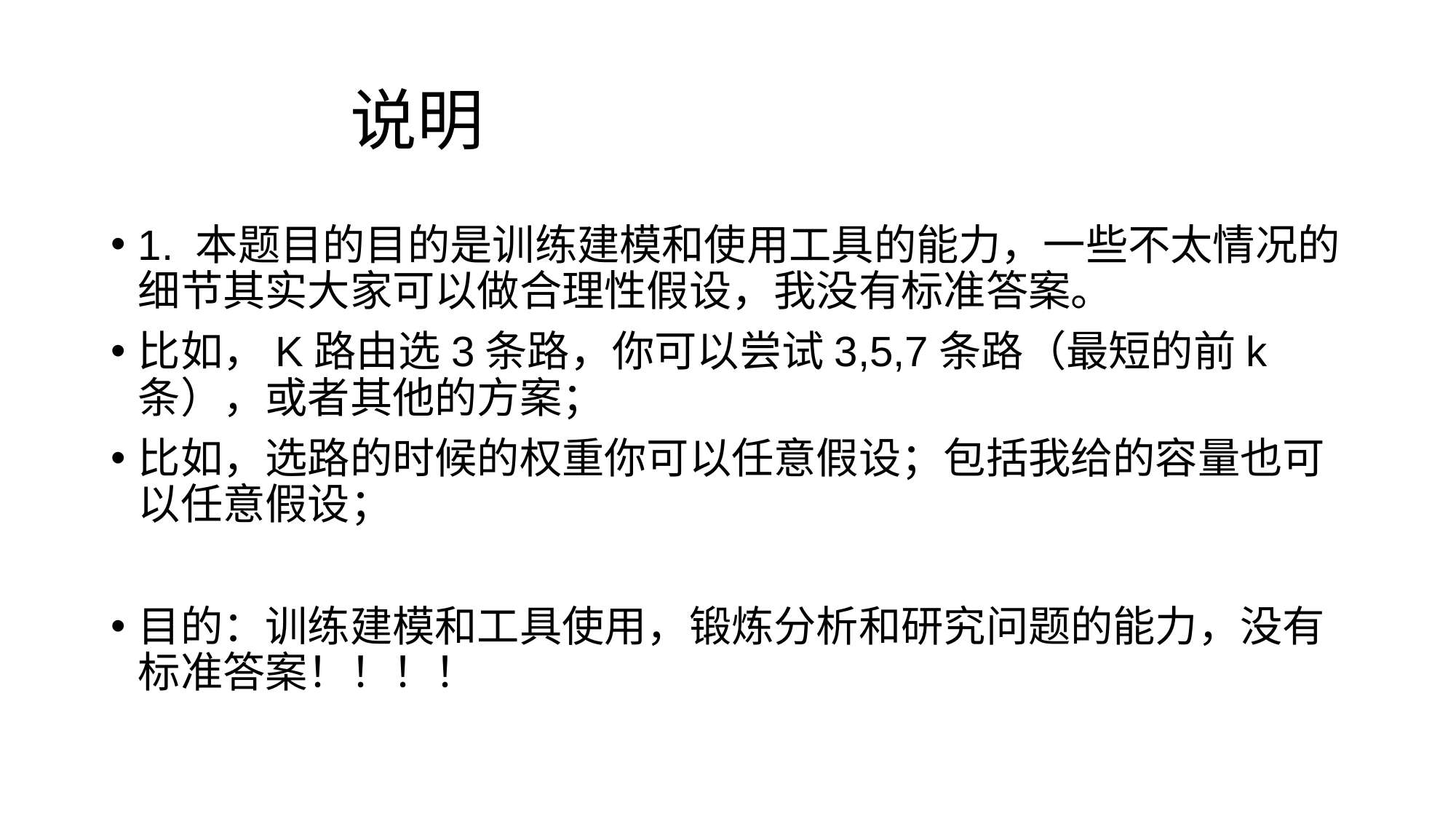

# 说明
1. 本题目的目的是训练建模和使用工具的能力，一些不太情况的细节其实大家可以做合理性假设，我没有标准答案。
比如，K路由选3条路，你可以尝试3,5,7条路（最短的前k条），或者其他的方案；
比如，选路的时候的权重你可以任意假设；包括我给的容量也可以任意假设；

目的：训练建模和工具使用，锻炼分析和研究问题的能力，没有标准答案！！！！